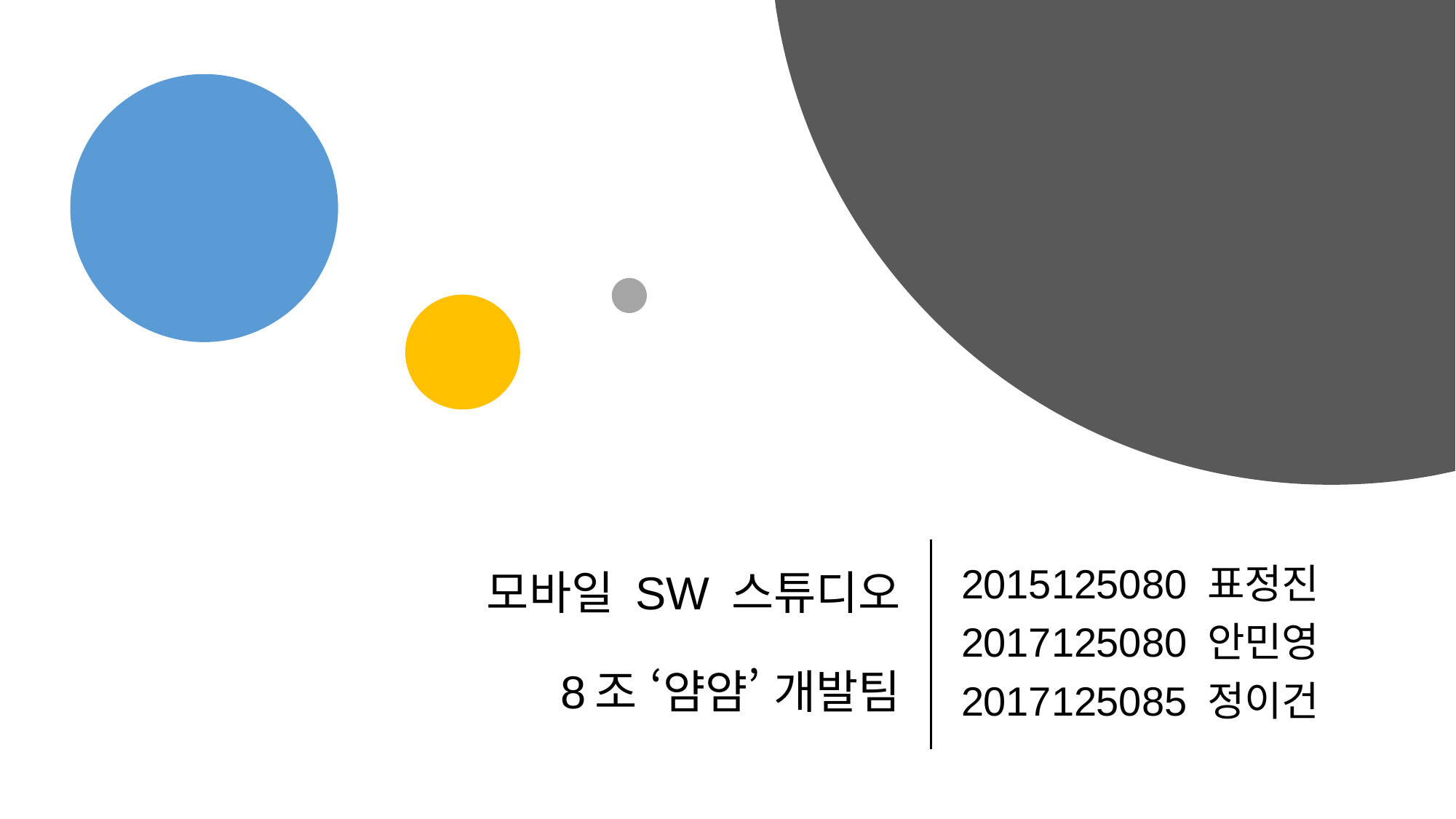

2015125080 표정진
2017125080 안민영
2017125085 정이건
# 모바일 SW 스튜디오 8조 ‘얌얌’ 개발팀